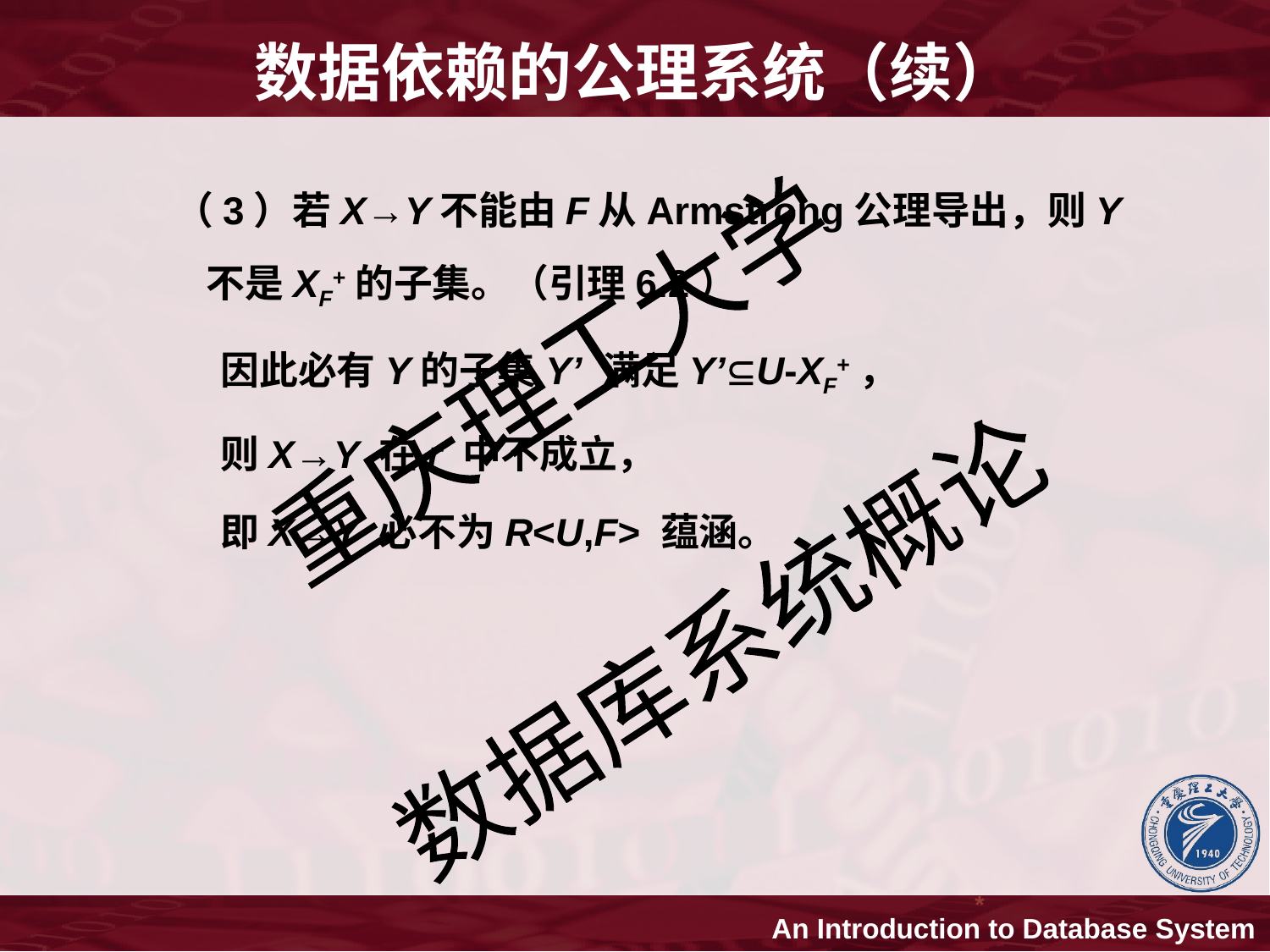

数据依赖的公理系统（续）
（3）若X→Y不能由F从Armstrong公理导出，则Y不是XF+的子集。（引理6.2）
   因此必有Y的子集Y’ 满足Y’⊆U-XF+，
   则X→Y 在r 中不成立，
   即X→Y 必不为R<U,F> 蕴涵。

*